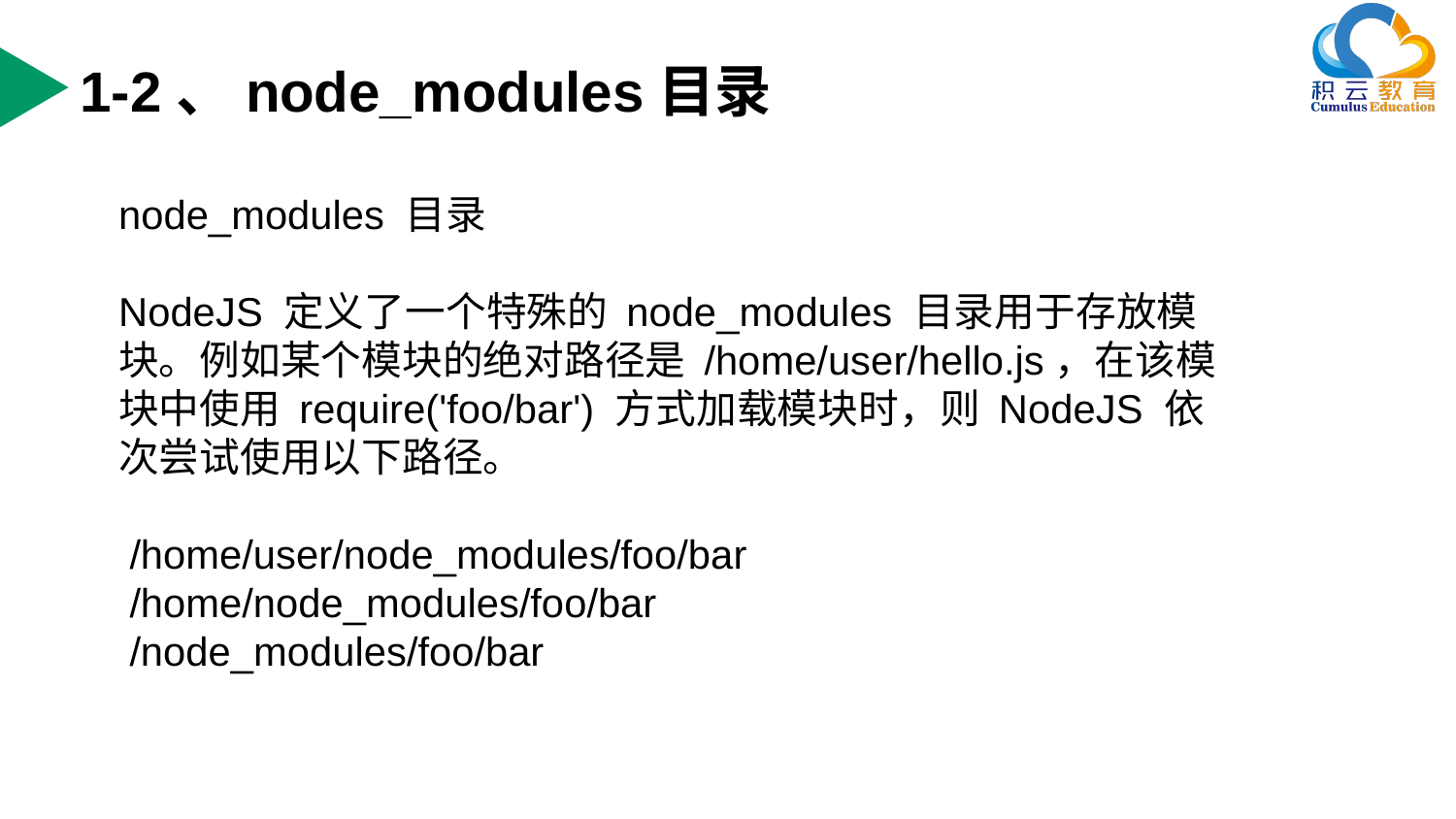

1-2、node_modules目录
node_modules 目录

NodeJS 定义了一个特殊的 node_modules 目录用于存放模块。例如某个模块的绝对路径是 /home/user/hello.js，在该模块中使用 require('foo/bar') 方式加载模块时，则 NodeJS 依次尝试使用以下路径。

 /home/user/node_modules/foo/bar
 /home/node_modules/foo/bar
 /node_modules/foo/bar